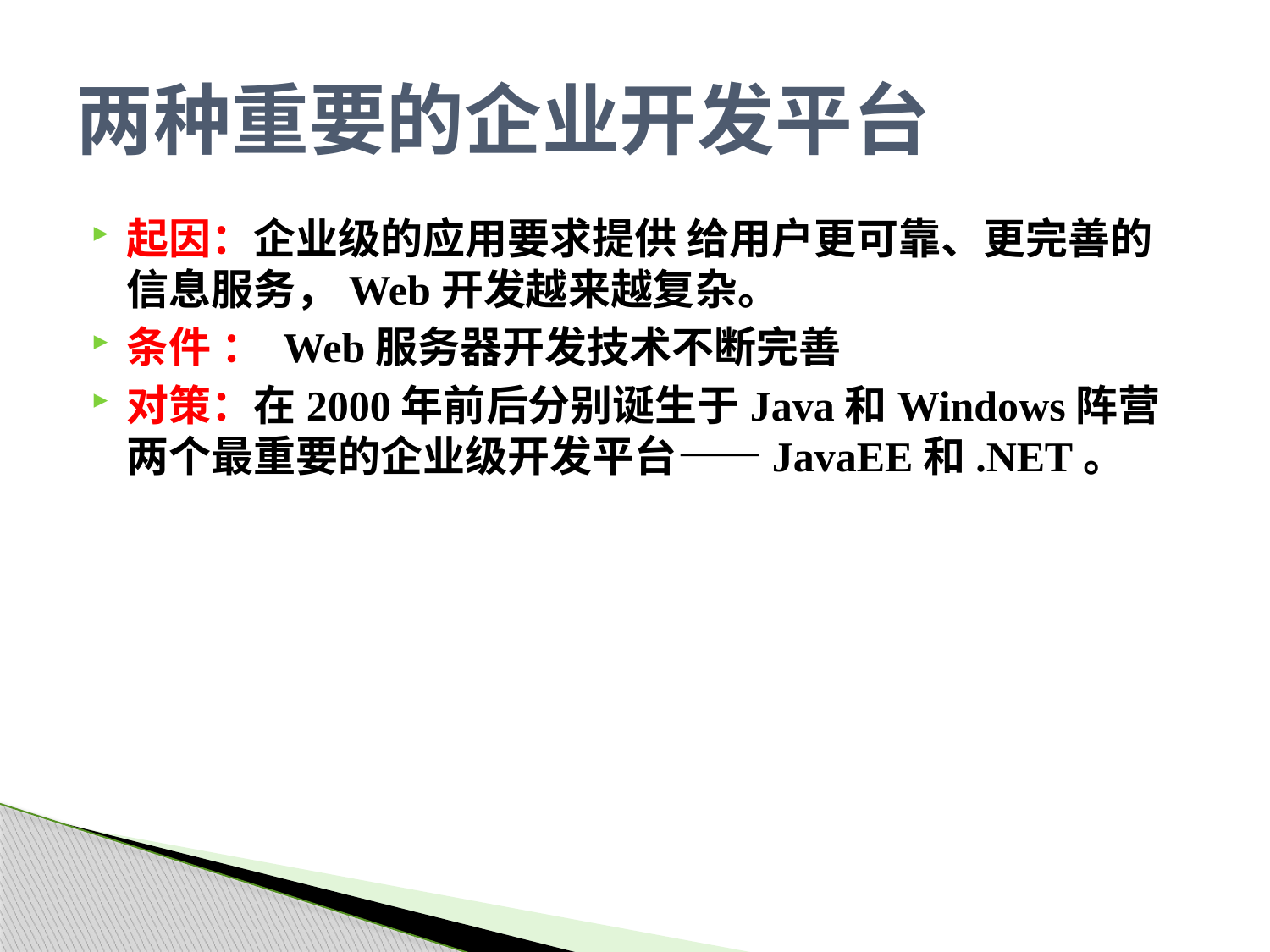

# 两种重要的企业开发平台
起因：企业级的应用要求提供 给用户更可靠、更完善的信息服务，Web开发越来越复杂。
条件 ： Web服务器开发技术不断完善
对策：在2000年前后分别诞生于Java和Windows阵营两个最重要的企业级开发平台——JavaEE和.NET。